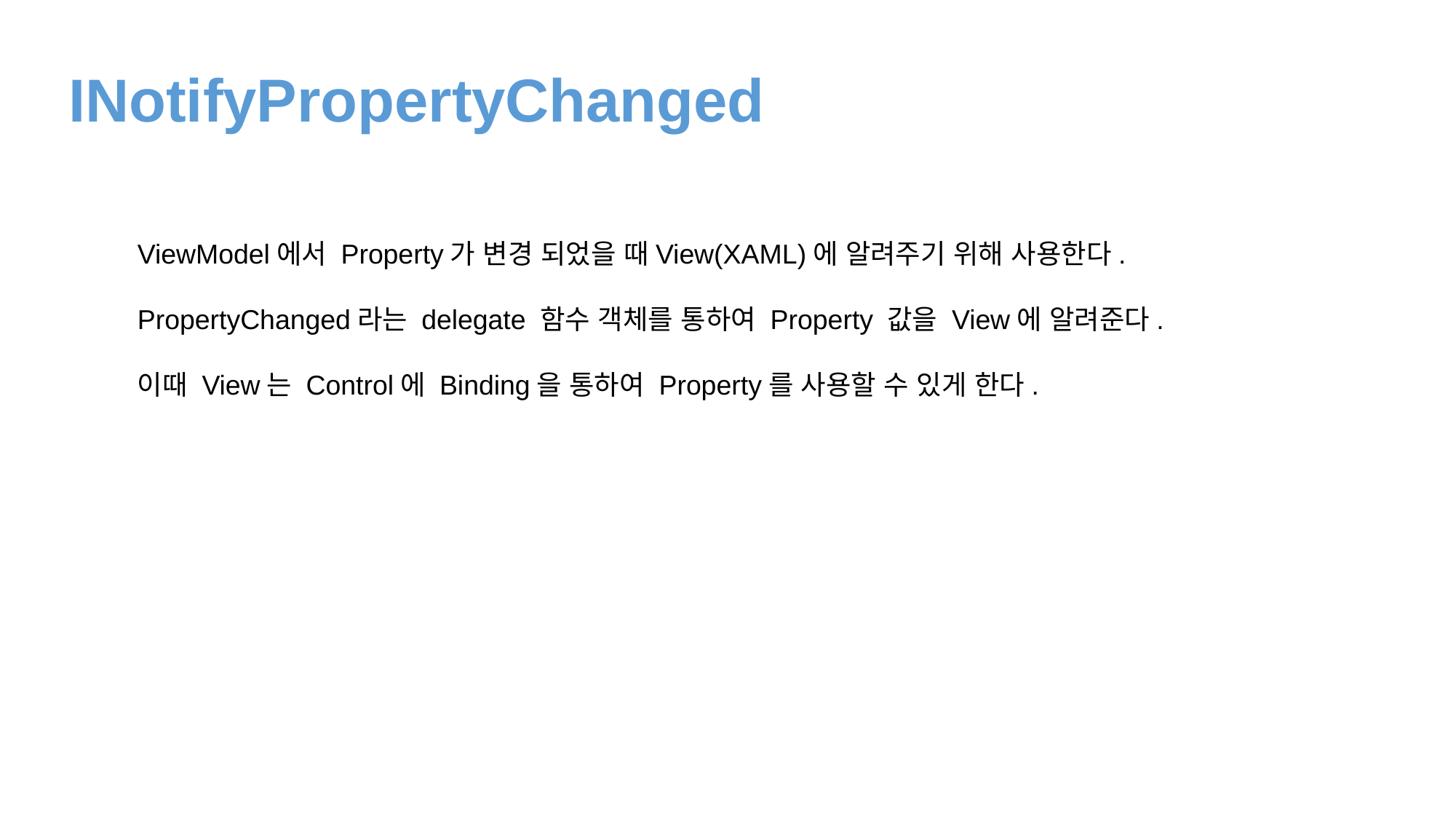

INotifyPropertyChanged
ViewModel에서 Property가 변경 되었을 때View(XAML)에 알려주기 위해 사용한다.

PropertyChanged라는 delegate 함수 객체를 통하여 Property 값을 View에 알려준다.

이때 View는 Control에 Binding을 통하여 Property를 사용할 수 있게 한다.